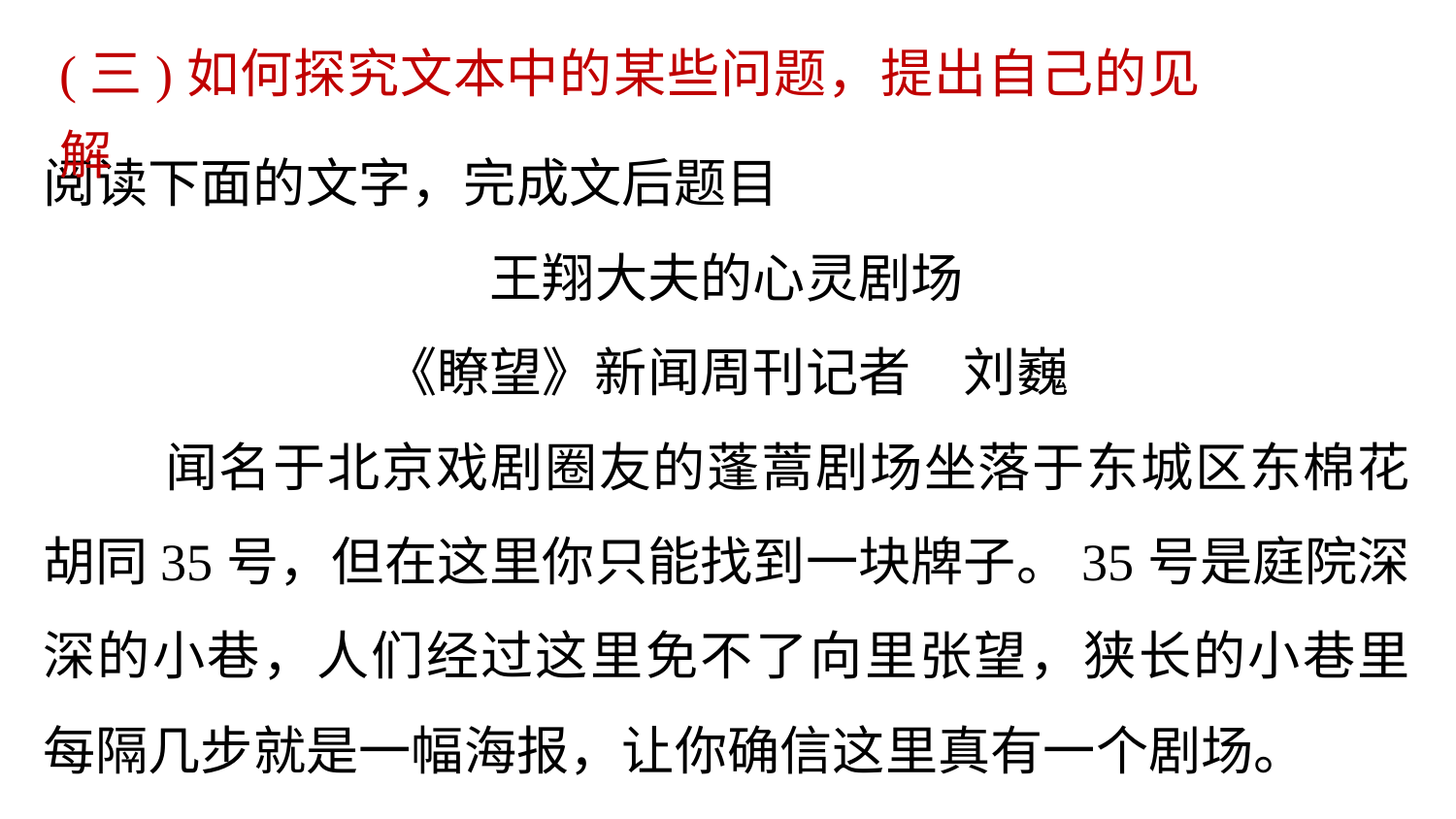

(三)如何探究文本中的某些问题，提出自己的见解
阅读下面的文字，完成文后题目
王翔大夫的心灵剧场
《瞭望》新闻周刊记者　刘巍
        闻名于北京戏剧圈友的蓬蒿剧场坐落于东城区东棉花胡同35号，但在这里你只能找到一块牌子。35号是庭院深深的小巷，人们经过这里免不了向里张望，狭长的小巷里每隔几步就是一幅海报，让你确信这里真有一个剧场。